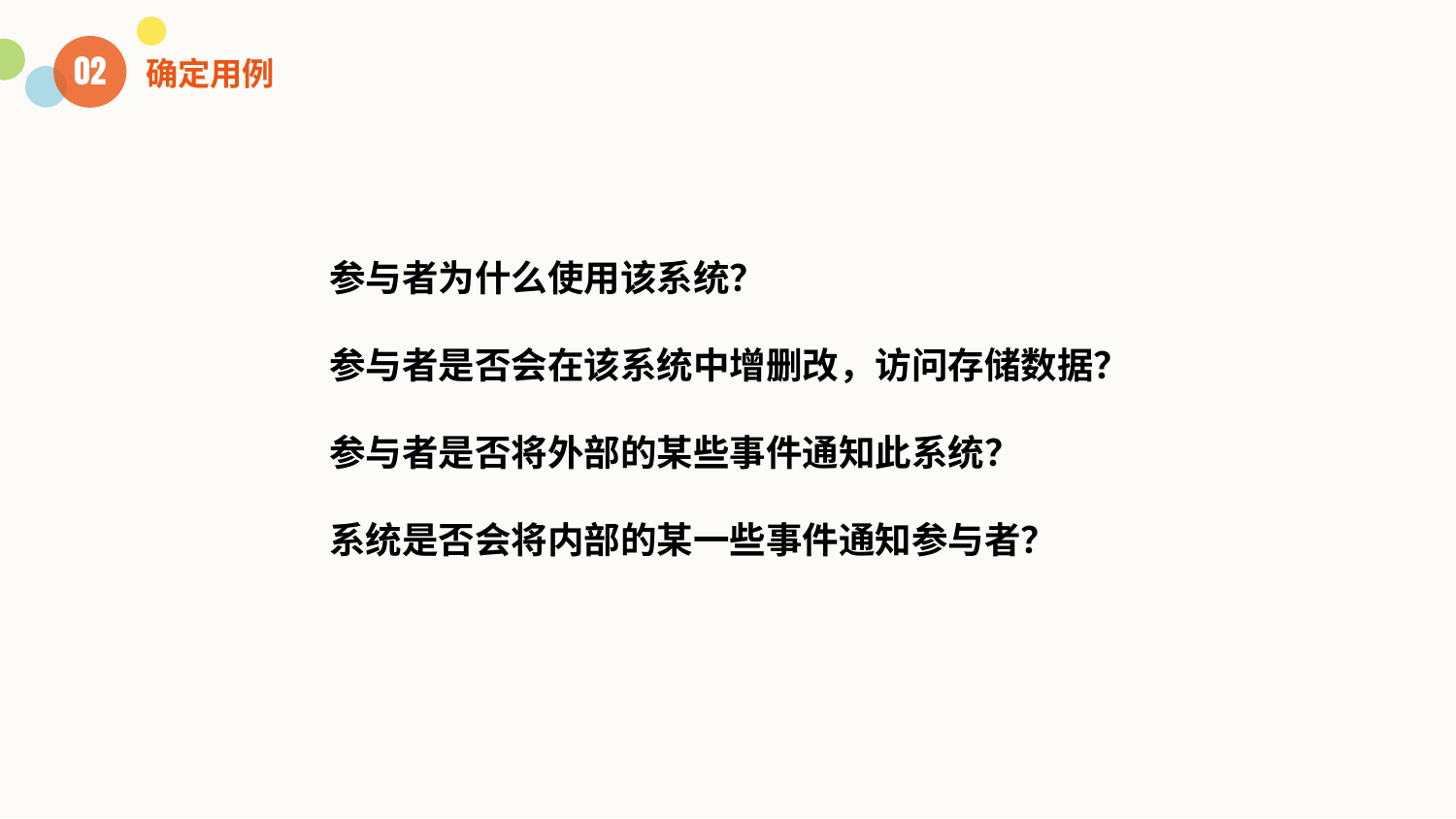

02
确定用例

参与者为什么使用该系统？

参与者是否会在该系统中增删改，访问存储数据？

参与者是否将外部的某些事件通知此系统？

系统是否会将内部的某一些事件通知参与者？